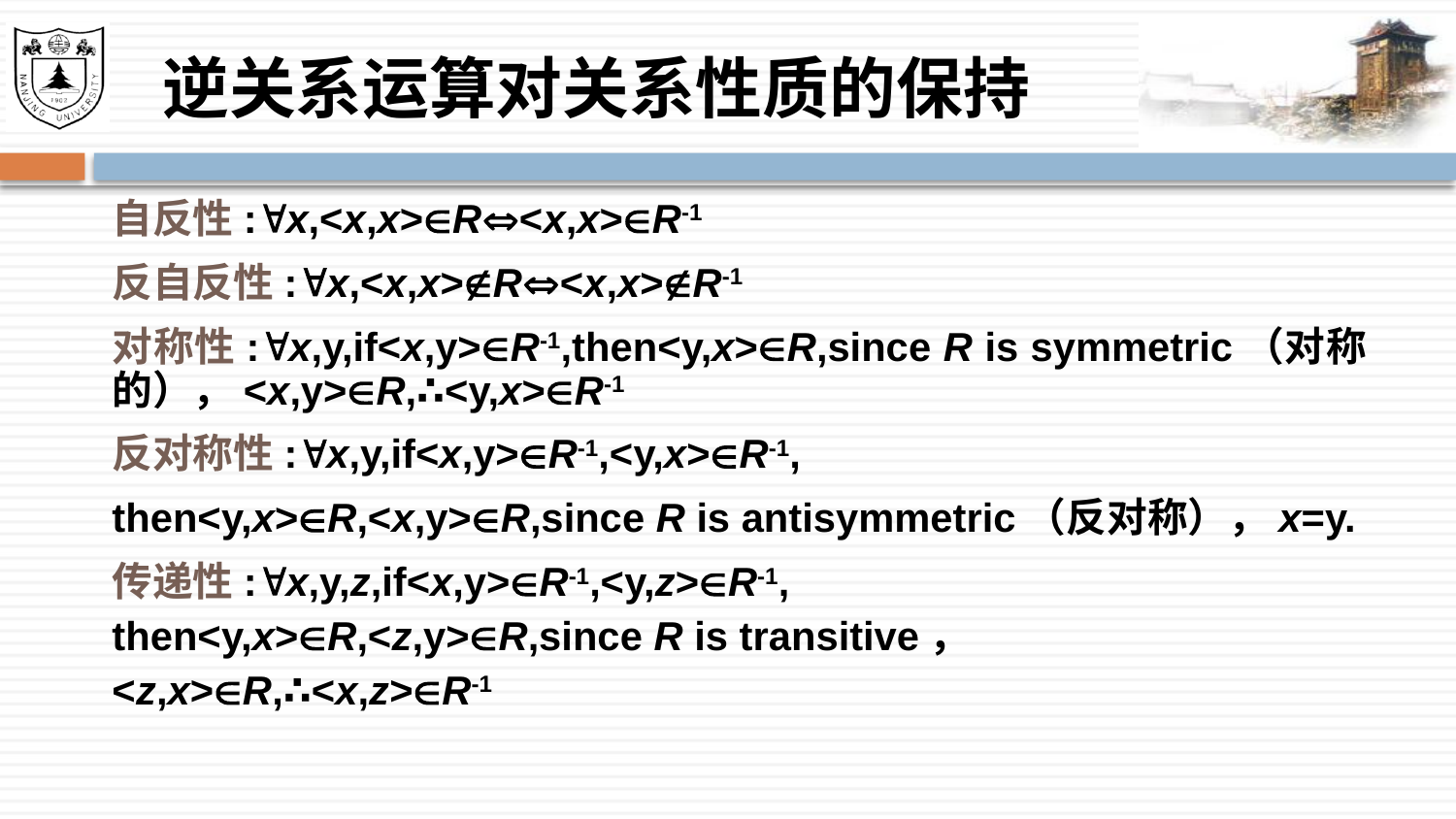

# 逆关系运算对关系性质的保持
自反性:∀x,<x,x>∈R⇔<x,x>∈R-1
反自反性:∀x,<x,x>∉R⇔<x,x>∉R-1
对称性:∀x,y,if<x,y>∈R-1,then<y,x>∈R,since R is symmetric（对称的），<x,y>∈R,∴<y,x>∈R-1
反对称性:∀x,y,if<x,y>∈R-1,<y,x>∈R-1,
then<y,x>∈R,<x,y>∈R,since R is antisymmetric（反对称），x=y.
传递性:∀x,y,z,if<x,y>∈R-1,<y,z>∈R-1,
then<y,x>∈R,<z,y>∈R,since R is transitive，
<z,x>∈R,∴<x,z>∈R-1